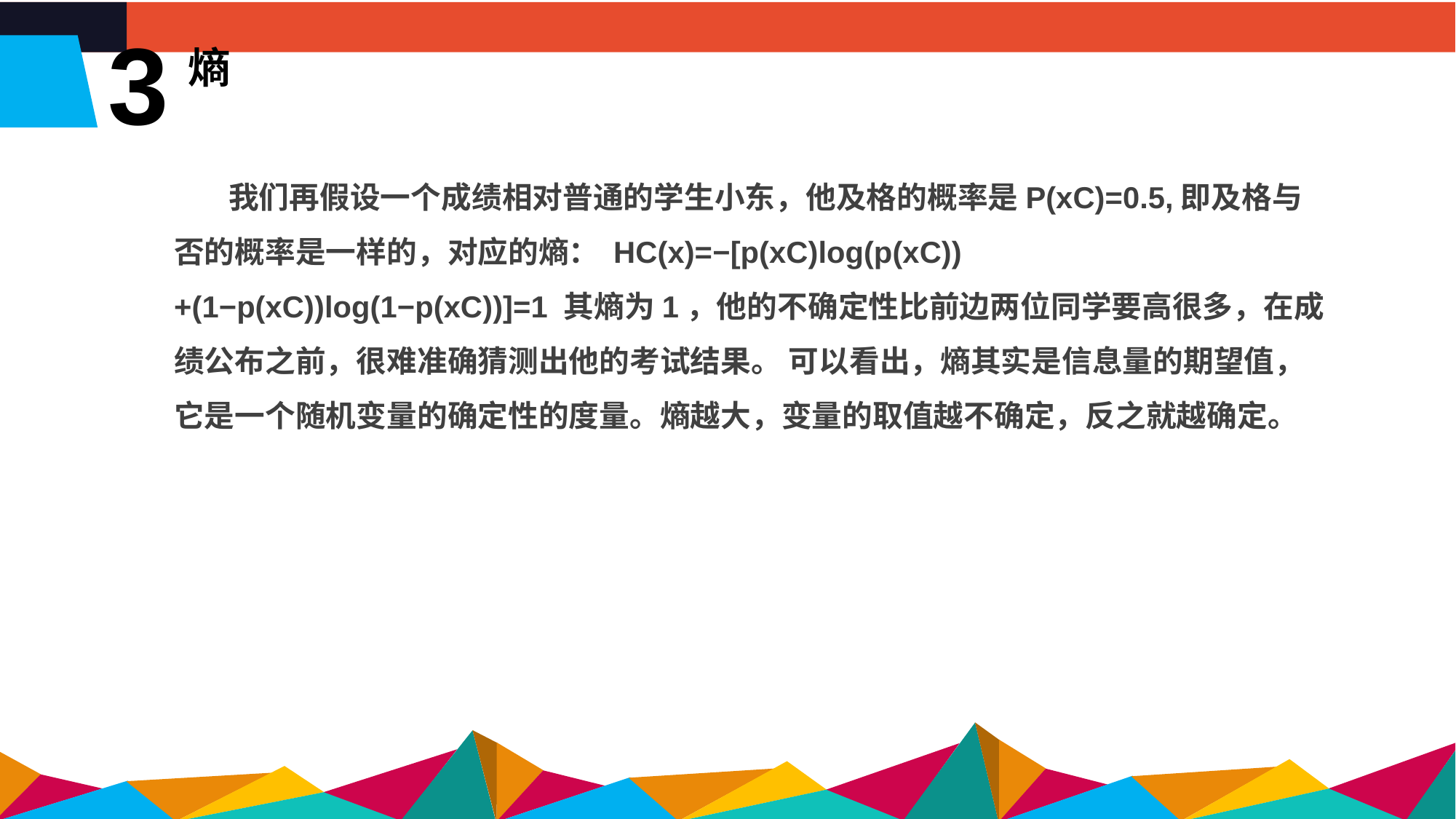

3

熵
我们再假设一个成绩相对普通的学生小东，他及格的概率是P(xC)=0.5,即及格与否的概率是一样的，对应的熵： HC(x)=−[p(xC)log(p(xC))+(1−p(xC))log(1−p(xC))]=1 其熵为1，他的不确定性比前边两位同学要高很多，在成绩公布之前，很难准确猜测出他的考试结果。 可以看出，熵其实是信息量的期望值，它是一个随机变量的确定性的度量。熵越大，变量的取值越不确定，反之就越确定。